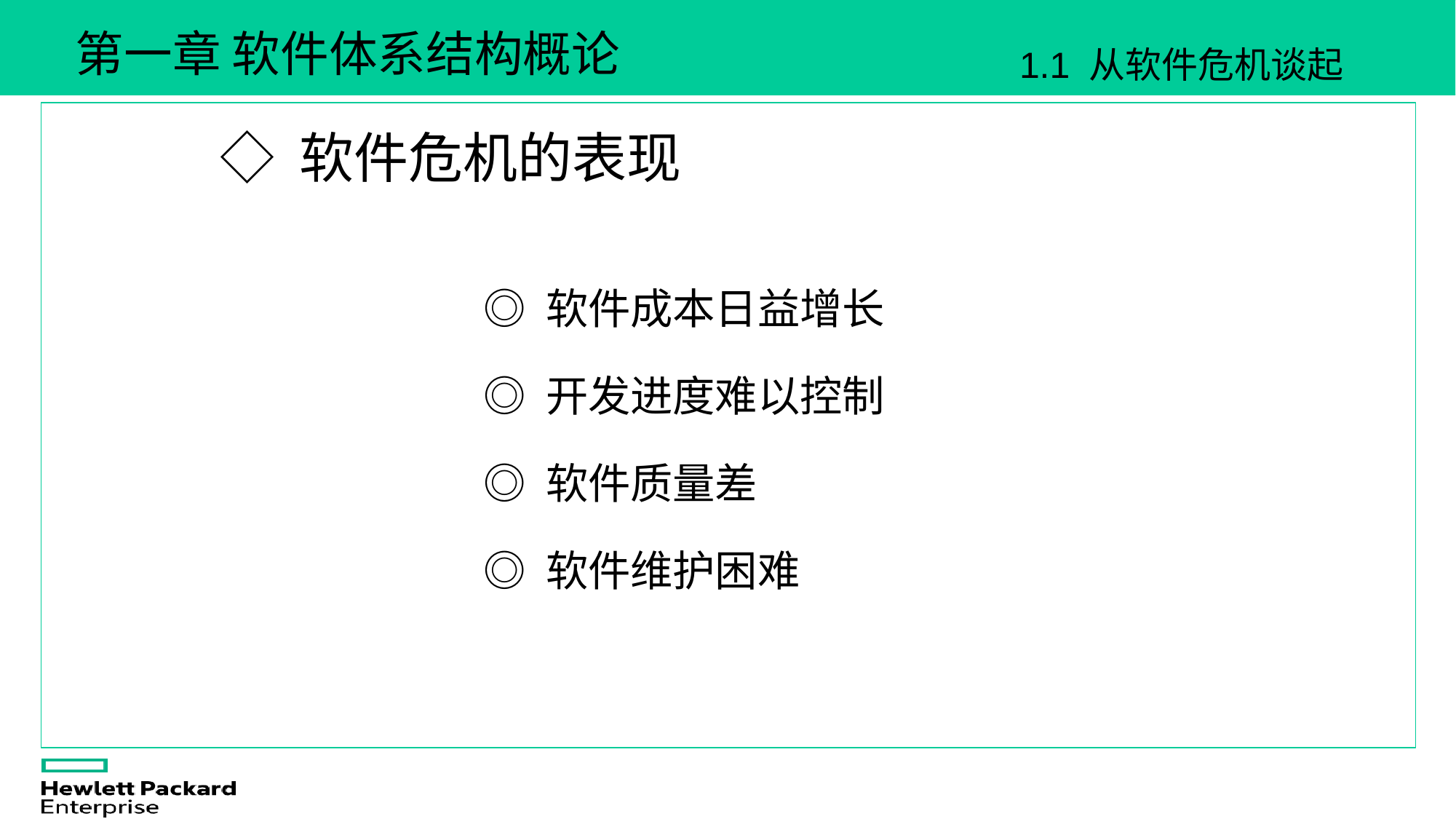

第一章 软件体系结构概论
1.1 从软件危机谈起

◇ 软件危机的表现
◎ 软件成本日益增长

◎ 开发进度难以控制

◎ 软件质量差

◎ 软件维护困难